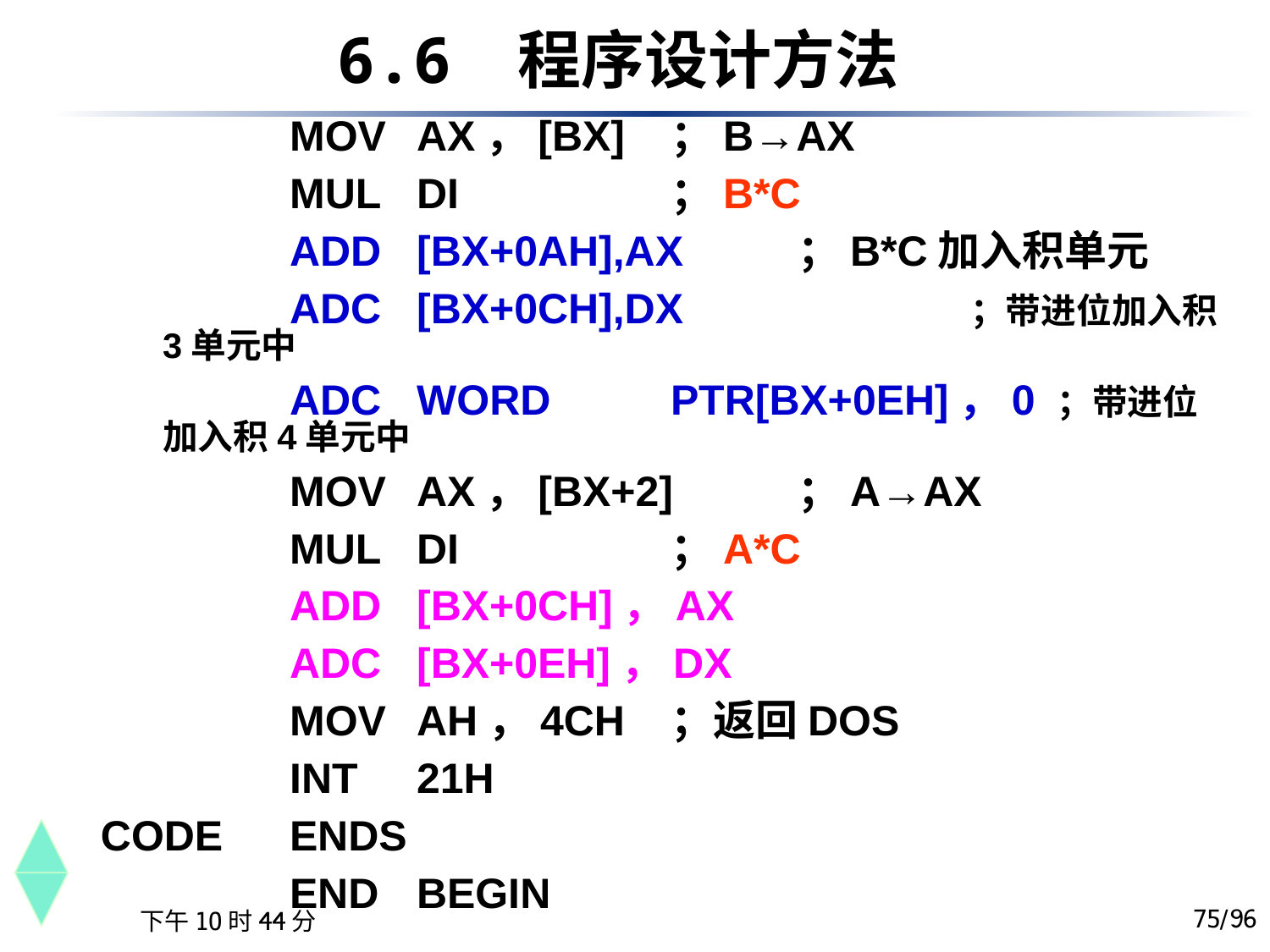

6.6	 程序设计方法
		MOV	AX，[BX]	；B→AX
		MUL	DI		；B*C
		ADD	[BX+0AH],AX	；B*C加入积单元
		ADC	[BX+0CH],DX		   ；带进位加入积3单元中
		ADC	WORD	PTR[BX+0EH]，0 ；带进位加入积4单元中
		MOV	AX，[BX+2]	；A→AX
		MUL	DI		；A*C
		ADD	[BX+0CH]，AX
		ADC	[BX+0EH]，DX
		MOV	AH，4CH	；返回DOS
		INT	21H
CODE	ENDS
		END	BEGIN
75/96
下午10时44分